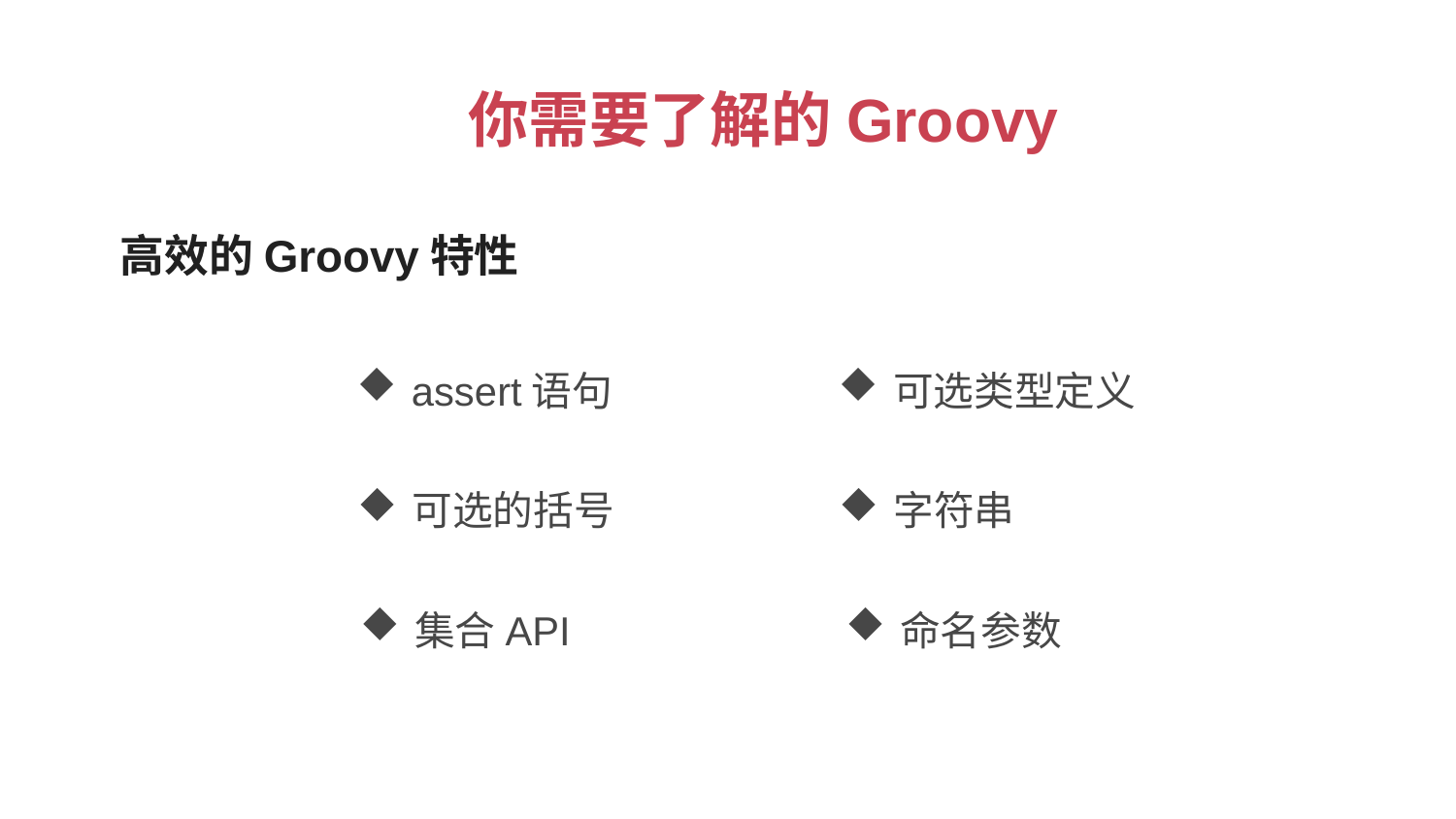

你需要了解的Groovy
高效的Groovy特性
assert语句
可选类型定义
可选的括号
字符串
集合API
命名参数